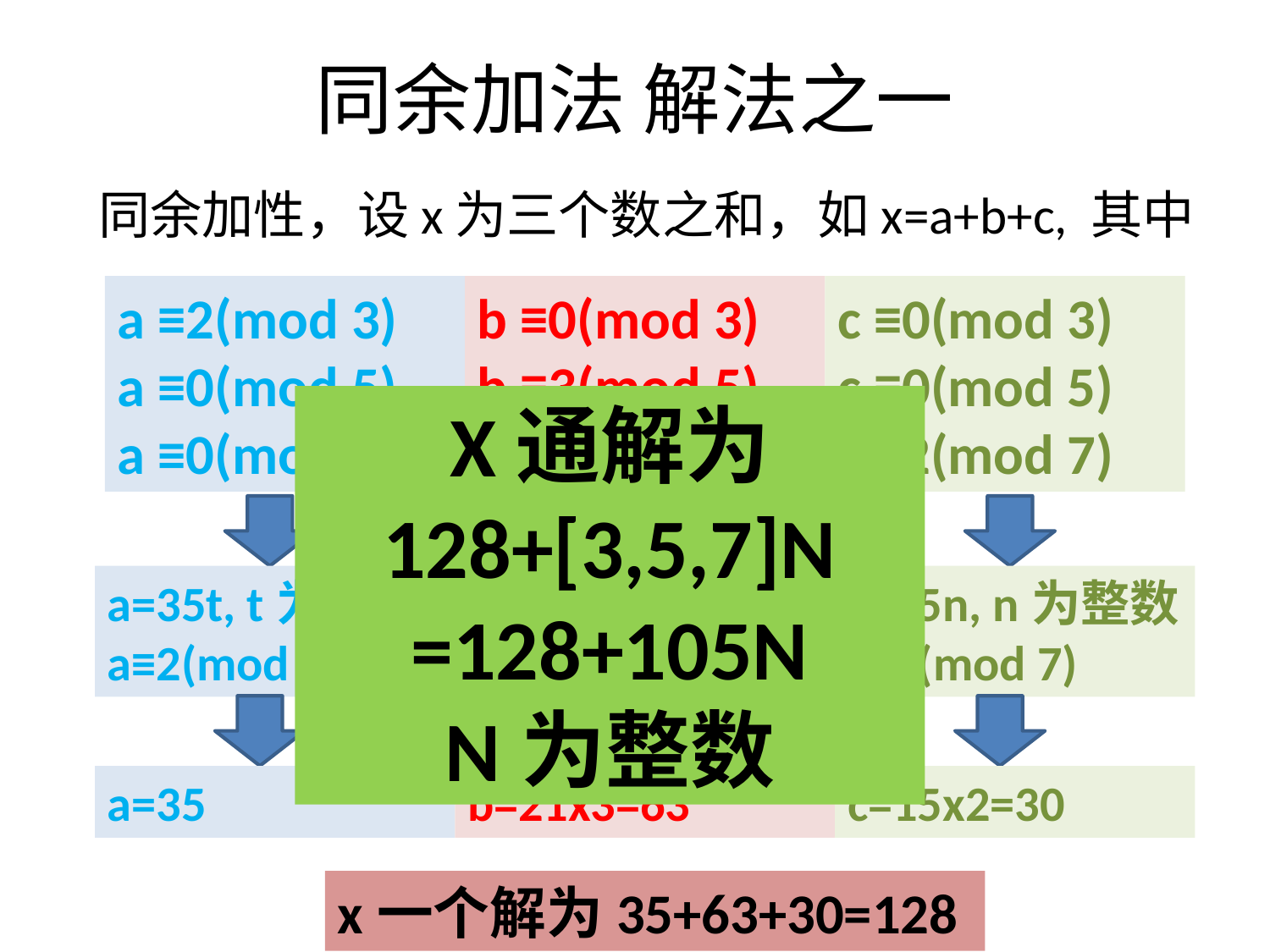

# 同余加法 解法之一
同余加性，设x为三个数之和，如x=a+b+c, 其中
a ≡2(mod 3)
a ≡0(mod 5)
a ≡0(mod 7)
b ≡0(mod 3)
b ≡3(mod 5)
b ≡0(mod 7)
c ≡0(mod 3)
c ≡0(mod 5)
c ≡2(mod 7)
X通解为
128+[3,5,7]N =128+105N
N为整数

a=35t, t为整数
a≡2(mod 3)
b=21m, m为整数
b≡3(mod 5)
c=15n, n为整数
c≡2(mod 7)

a=35
b=21x3=63
c=15x2=30
x一个解为35+63+30=128